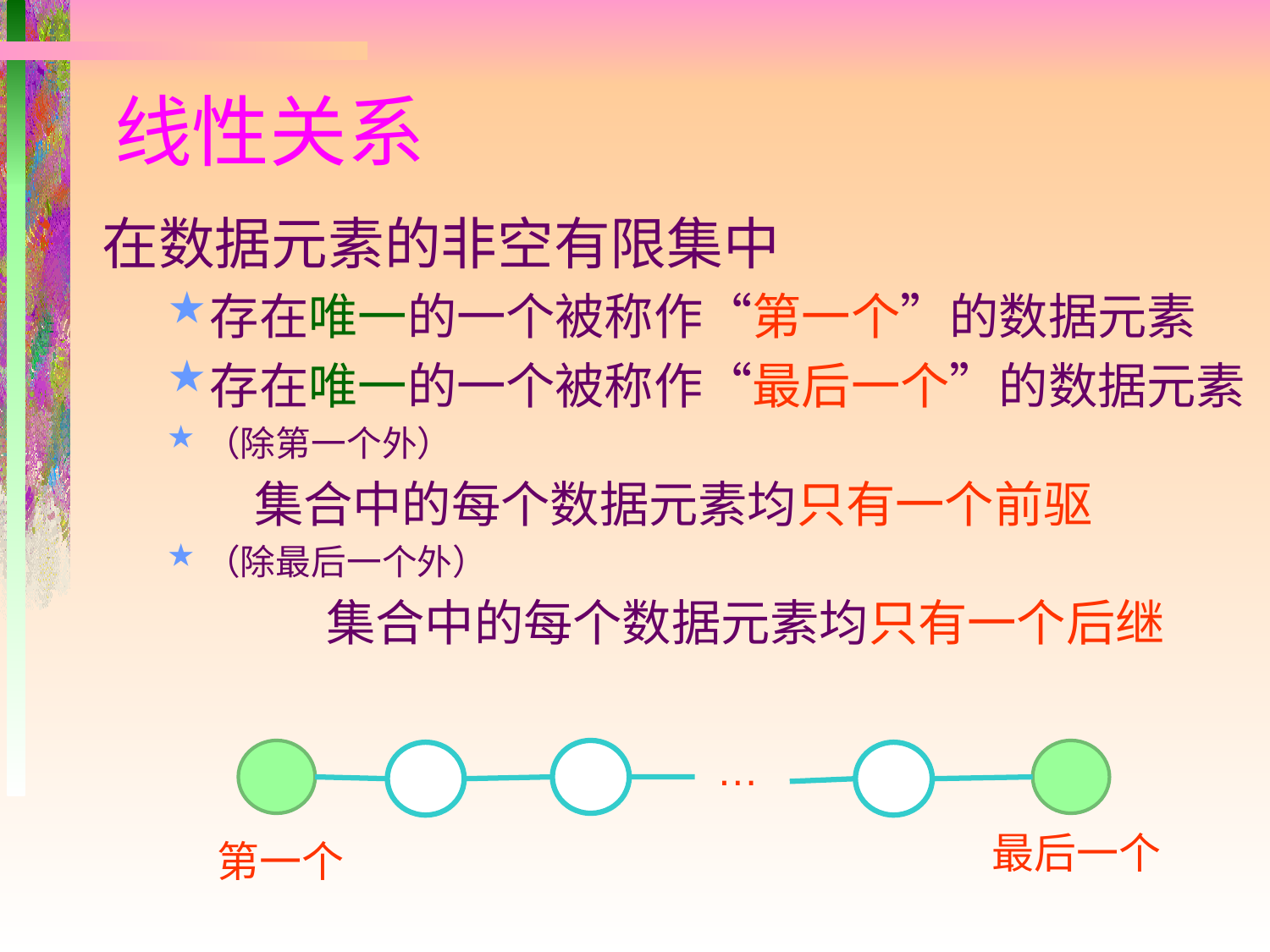

# 线性关系
在数据元素的非空有限集中
存在唯一的一个被称作“第一个”的数据元素
存在唯一的一个被称作“最后一个”的数据元素
（除第一个外）
       集合中的每个数据元素均只有一个前驱
（除最后一个外）
	  集合中的每个数据元素均只有一个后继
…

最后一个
第一个